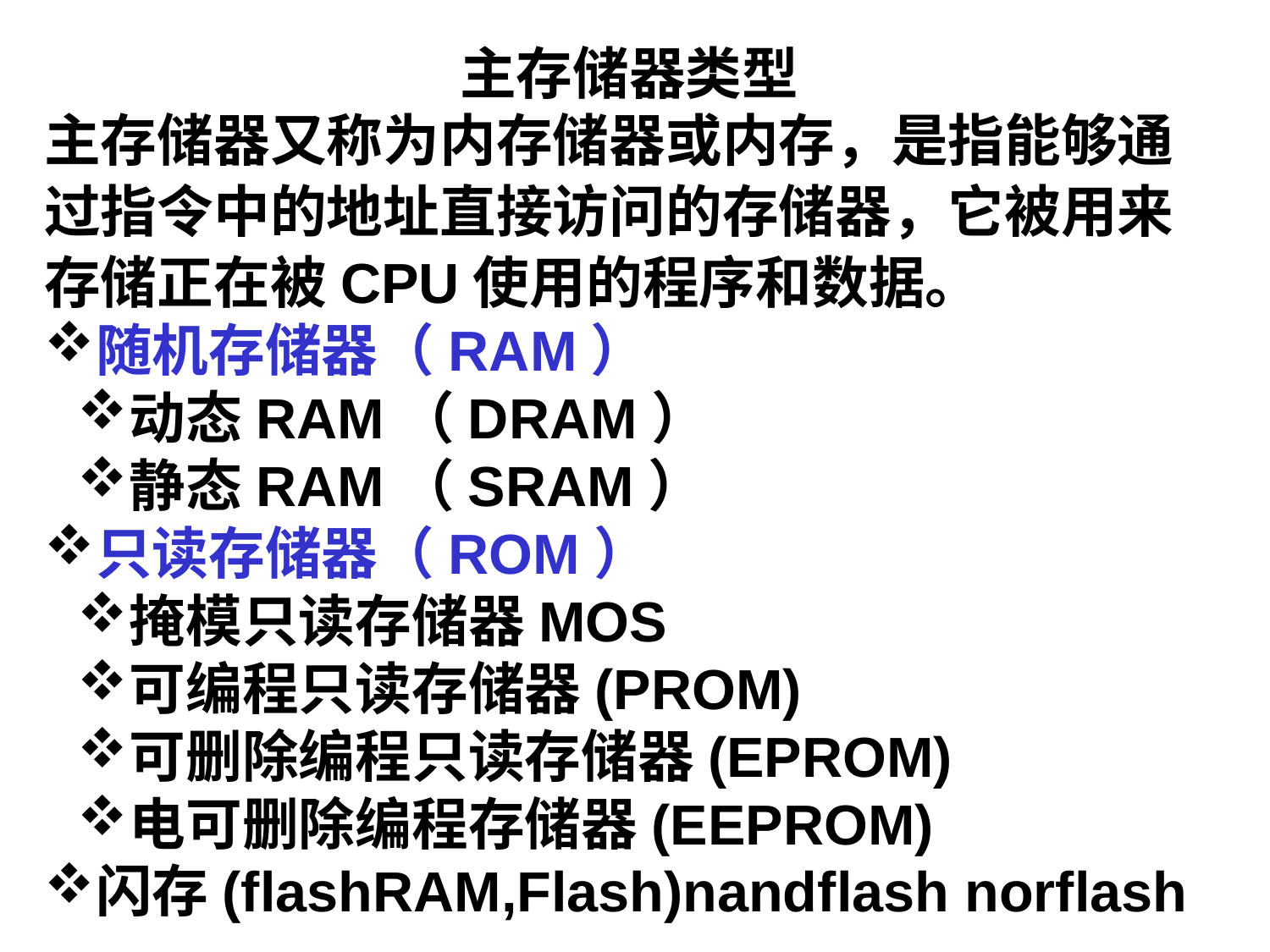

主存储器类型
主存储器又称为内存储器或内存，是指能够通过指令中的地址直接访问的存储器，它被用来存储正在被CPU使用的程序和数据。
随机存储器（RAM）
动态RAM（DRAM）
静态RAM（SRAM）
只读存储器（ROM）
掩模只读存储器MOS
可编程只读存储器(PROM)
可删除编程只读存储器(EPROM)
电可删除编程存储器(EEPROM)
闪存(flashRAM,Flash)nandflash norflash